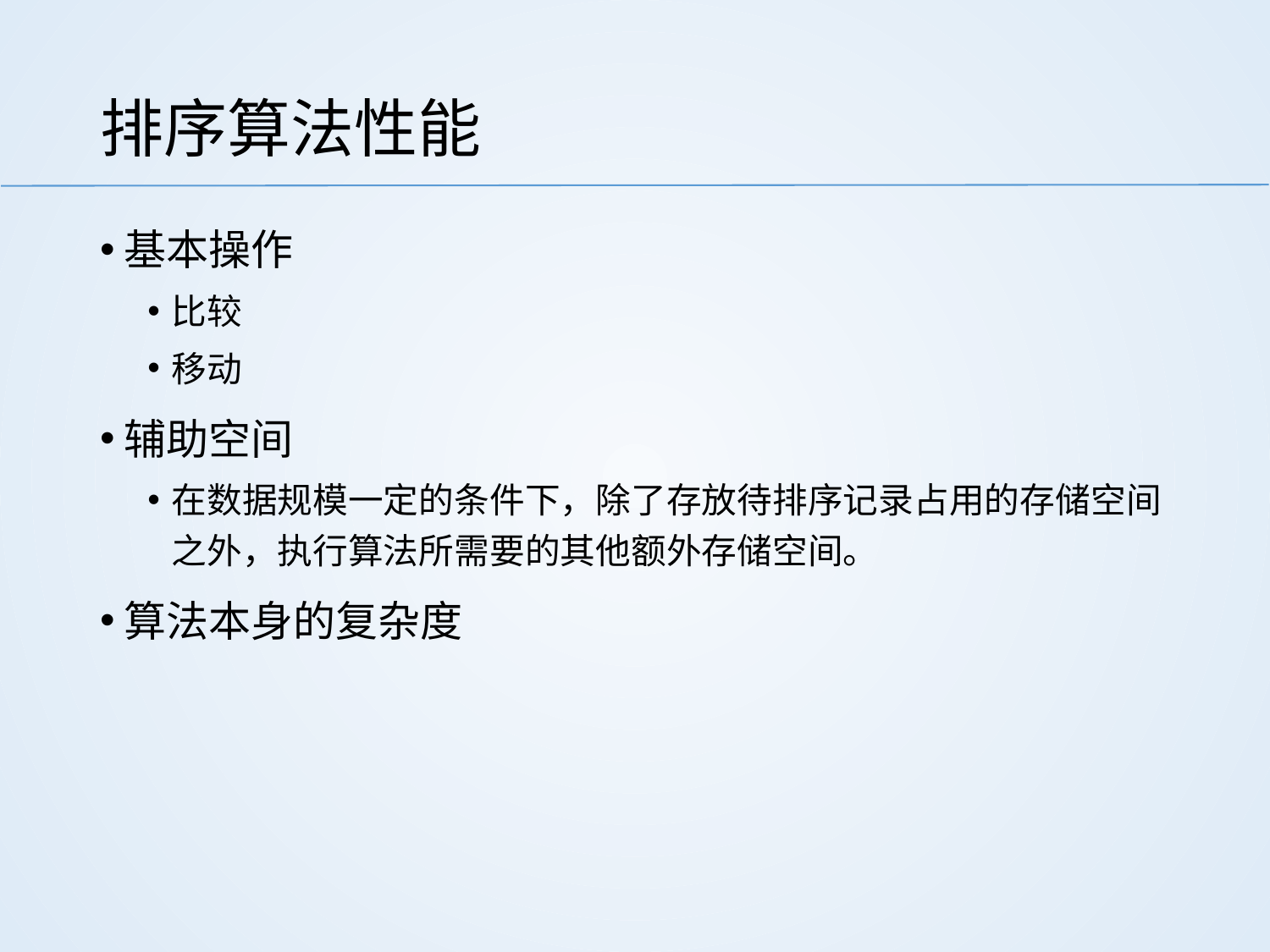

# 排序算法性能
基本操作
比较
移动
辅助空间
在数据规模一定的条件下，除了存放待排序记录占用的存储空间之外，执行算法所需要的其他额外存储空间。
算法本身的复杂度